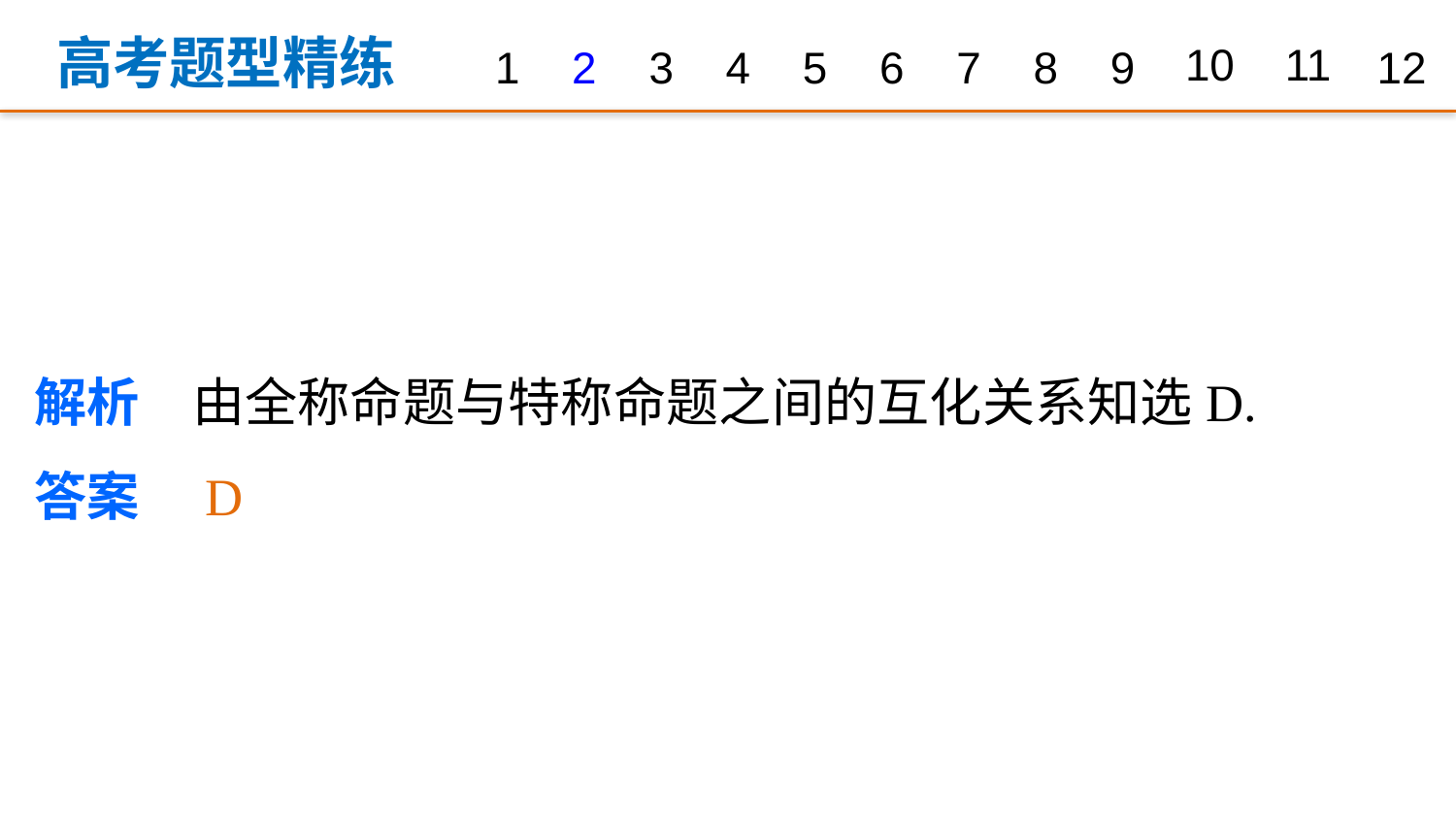

高考题型精练
1
2
3
4
5
6
7
8
9
10
11
12
解析　由全称命题与特称命题之间的互化关系知选D.
答案　D